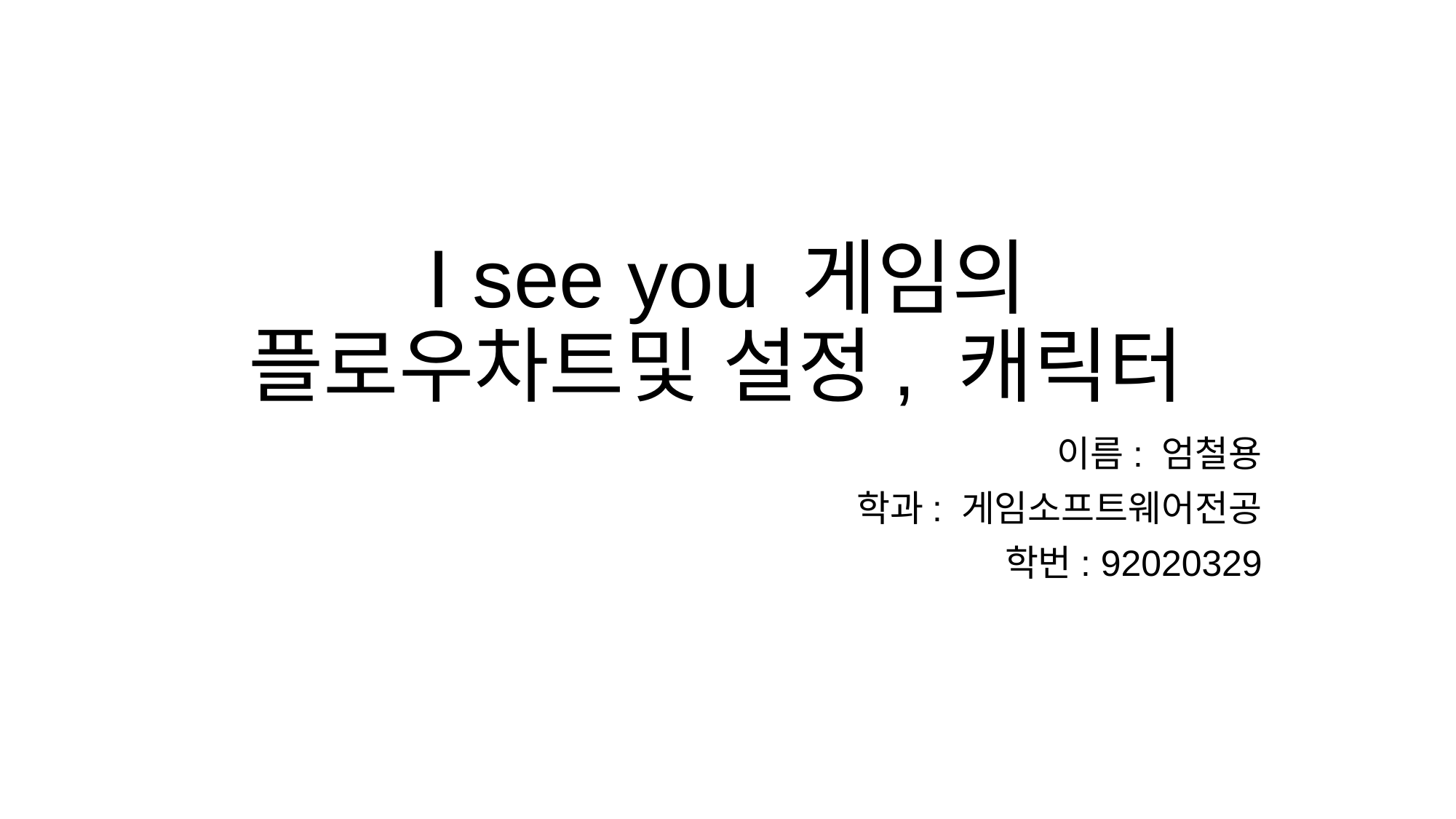

# I see you 게임의 플로우차트및 설정, 캐릭터
이름: 엄철용
학과: 게임소프트웨어전공
학번: 92020329